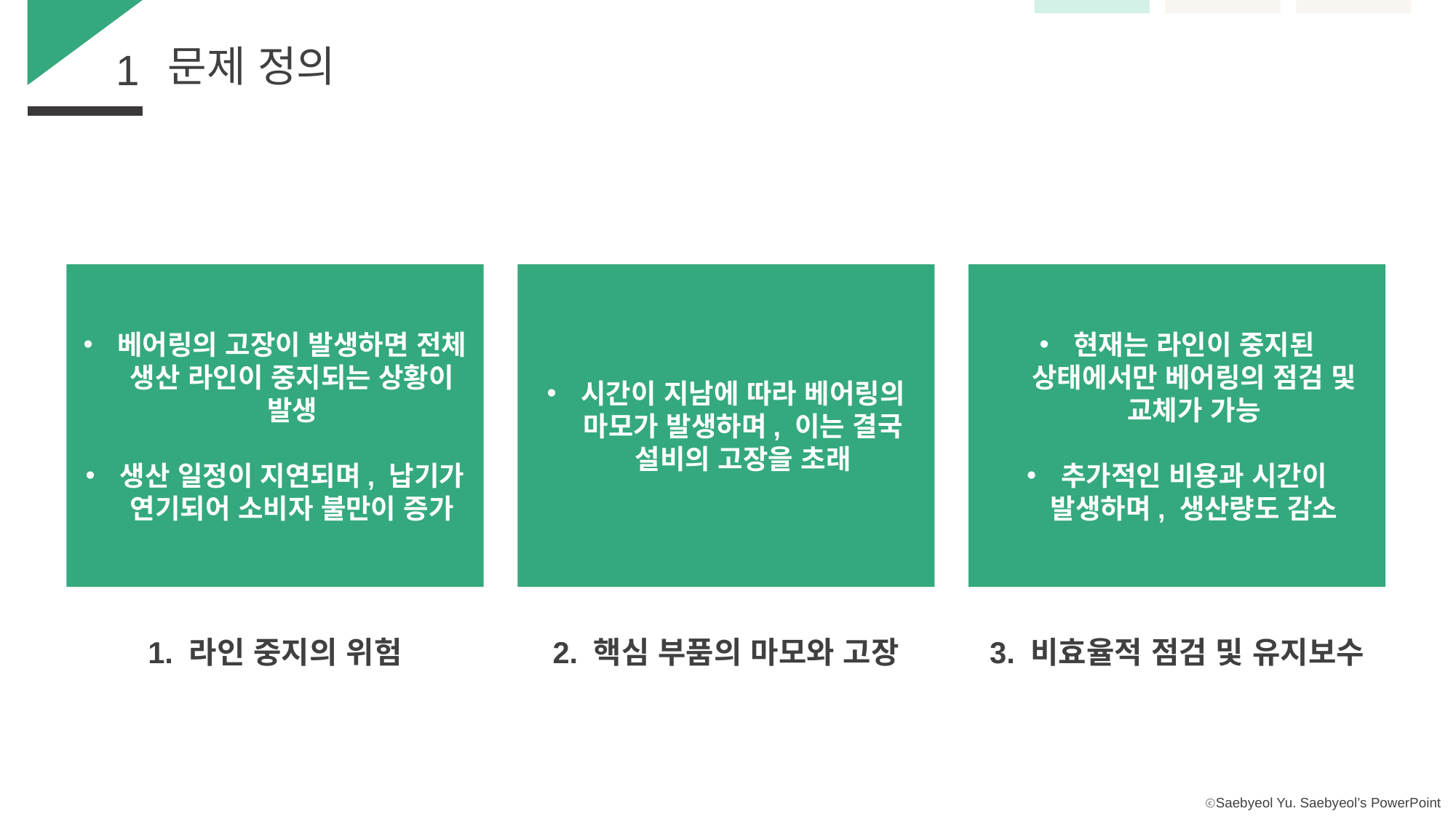

문제 정의
1
베어링의 고장이 발생하면 전체 생산 라인이 중지되는 상황이 발생

생산 일정이 지연되며, 납기가 연기되어 소비자 불만이 증가
시간이 지남에 따라 베어링의 마모가 발생하며, 이는 결국 설비의 고장을 초래
현재는 라인이 중지된 상태에서만 베어링의 점검 및 교체가 가능

추가적인 비용과 시간이 발생하며, 생산량도 감소
1. 라인 중지의 위험
2. 핵심 부품의 마모와 고장
3. 비효율적 점검 및 유지보수